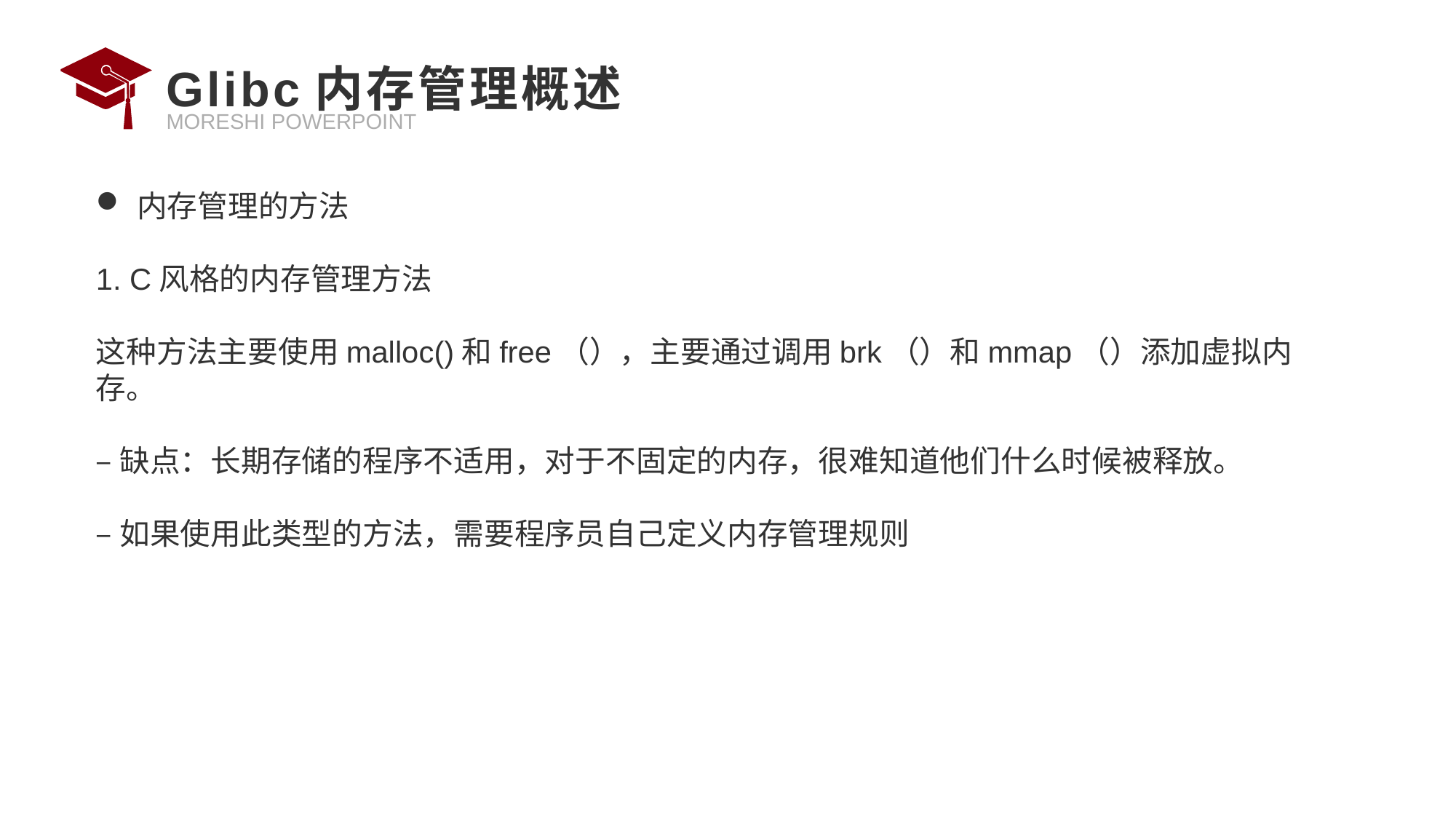

# Glibc内存管理概述
内存管理的方法

1. C风格的内存管理方法

这种方法主要使用malloc()和free（），主要通过调用brk（）和mmap（）添加虚拟内存。

–缺点：长期存储的程序不适用，对于不固定的内存，很难知道他们什么时候被释放。

–如果使用此类型的方法，需要程序员自己定义内存管理规则